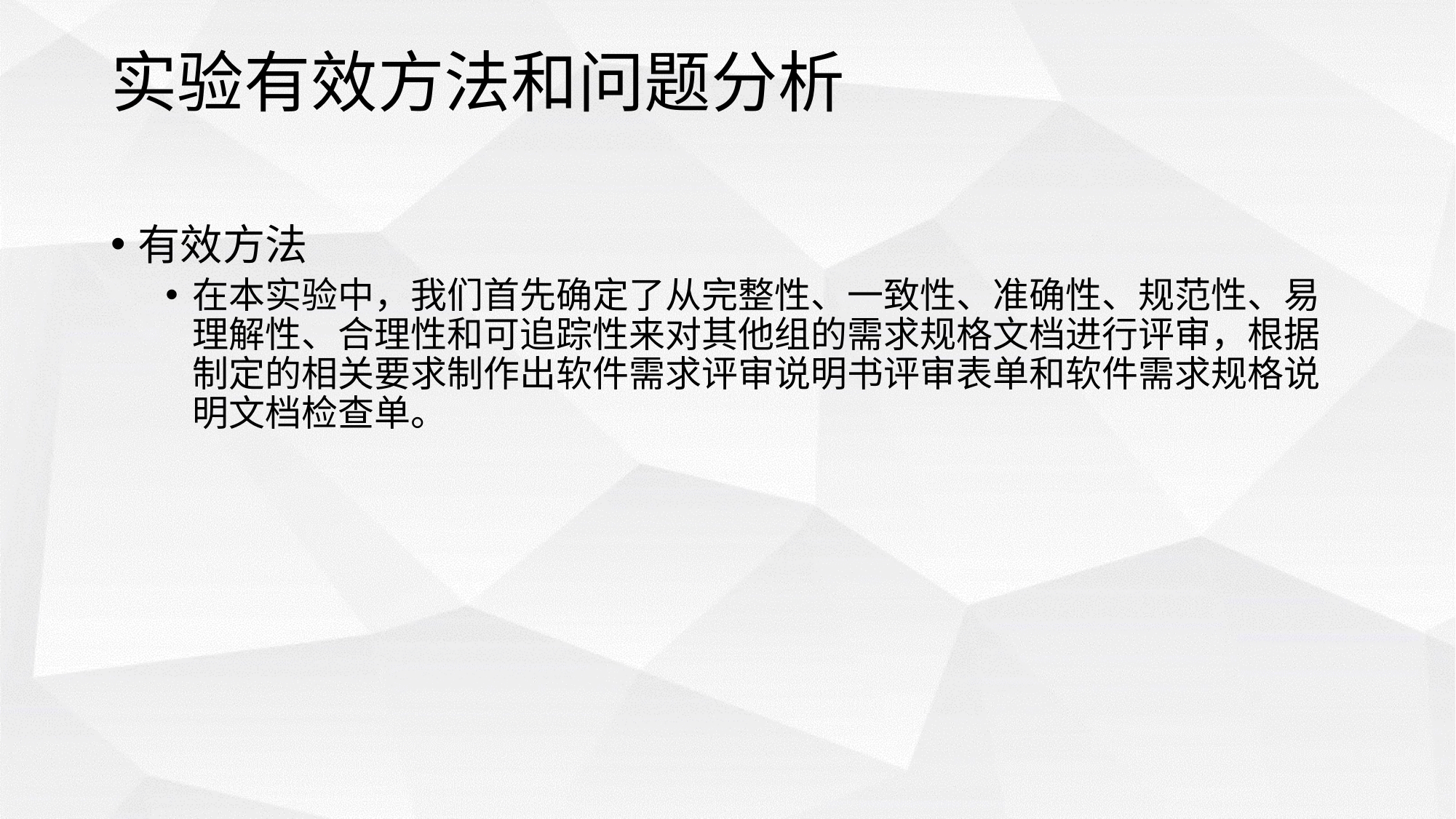

# 实验有效方法和问题分析
有效方法
在本实验中，我们首先确定了从完整性、一致性、准确性、规范性、易理解性、合理性和可追踪性来对其他组的需求规格文档进行评审，根据制定的相关要求制作出软件需求评审说明书评审表单和软件需求规格说明文档检查单。